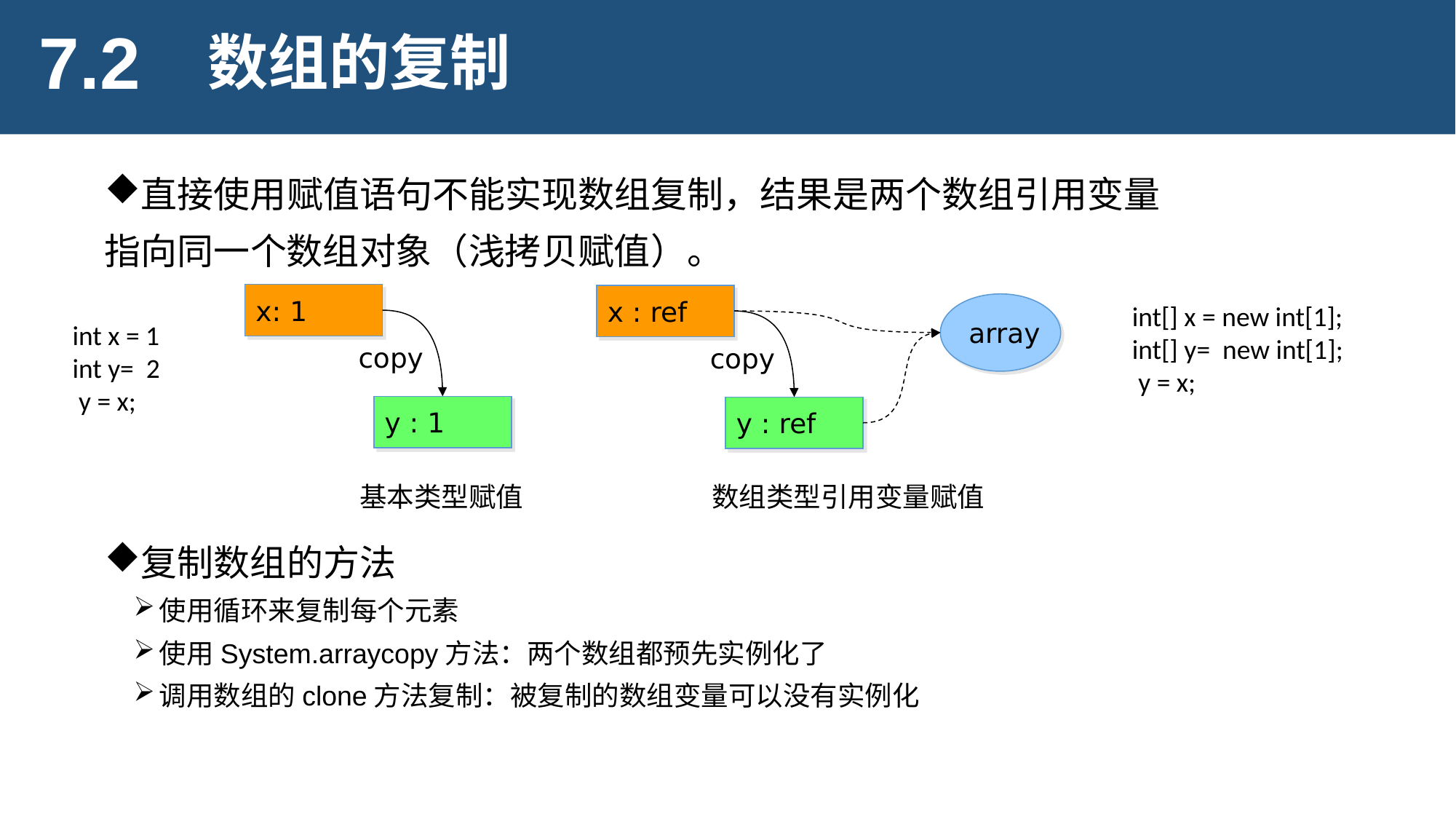

7.2
数组的复制
直接使用赋值语句不能实现数组复制，结果是两个数组引用变量指向同一个数组对象（浅拷贝赋值）。

复制数组的方法
使用循环来复制每个元素
使用System.arraycopy方法：两个数组都预先实例化了
调用数组的clone方法复制：被复制的数组变量可以没有实例化
x: 1
copy
y : 1
基本类型赋值
x : ref
array
copy
y : ref
数组类型引用变量赋值
int[] x = new int[1];
int[] y=  new int[1];
 y = x;
int x = 1
int y=  2
 y = x;